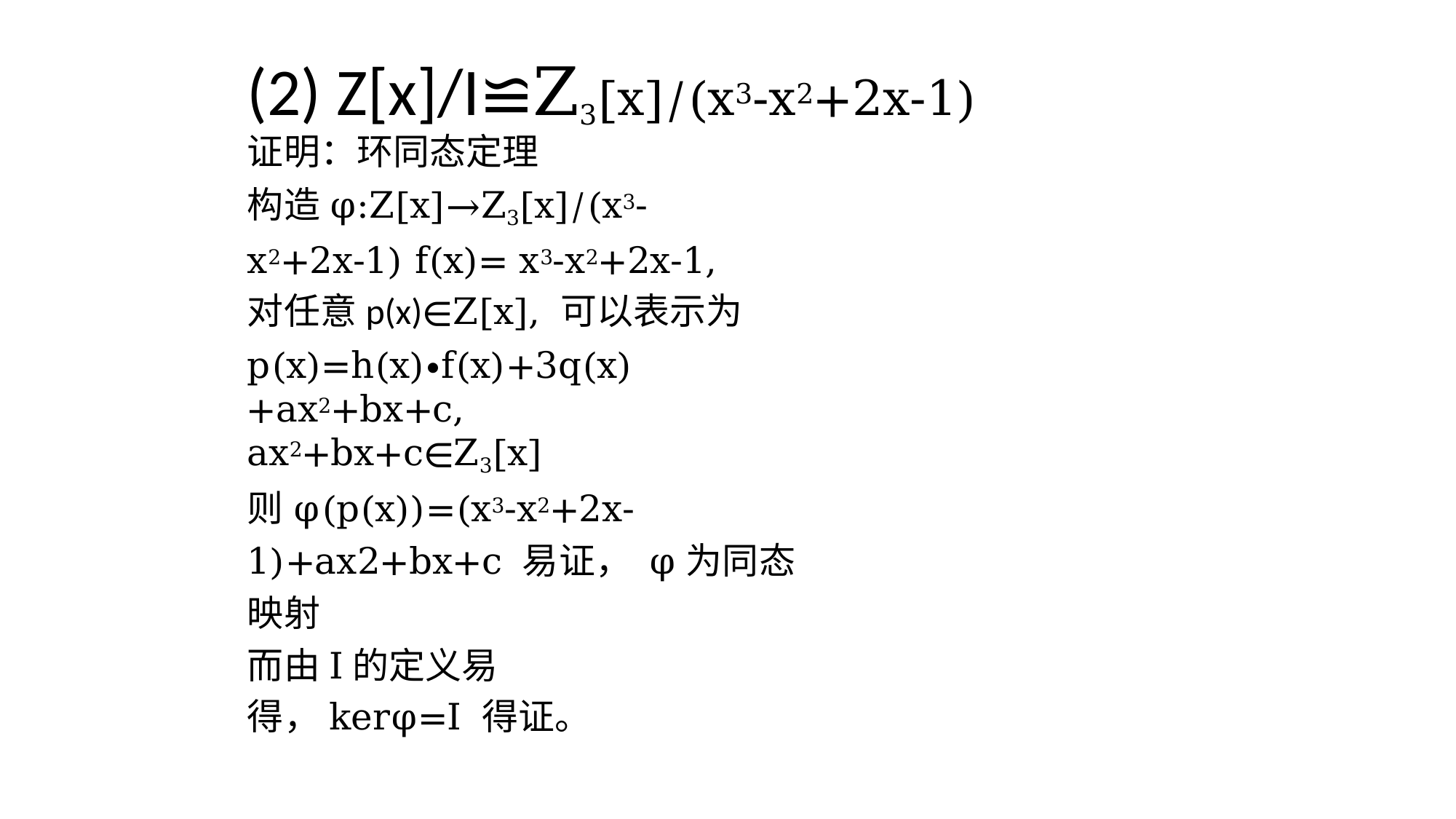

# (2) Z[x]/I≌Z3[x]/(x3-x2+2x-1)
证明：环同态定理
构造φ:Z[x]→Z3[x]/(x3-x2+2x-1) f(x)= x3-x2+2x-1, 对任意p(x)∊Z[x], 可以表示为
p(x)=h(x)∙f(x)+3q(x)+ax2+bx+c, ax2+bx+c∊Z3[x]
则φ(p(x))=(x3-x2+2x-1)+ax2+bx+c 易证， φ为同态映射
而由I的定义易得，kerφ=I 得证。